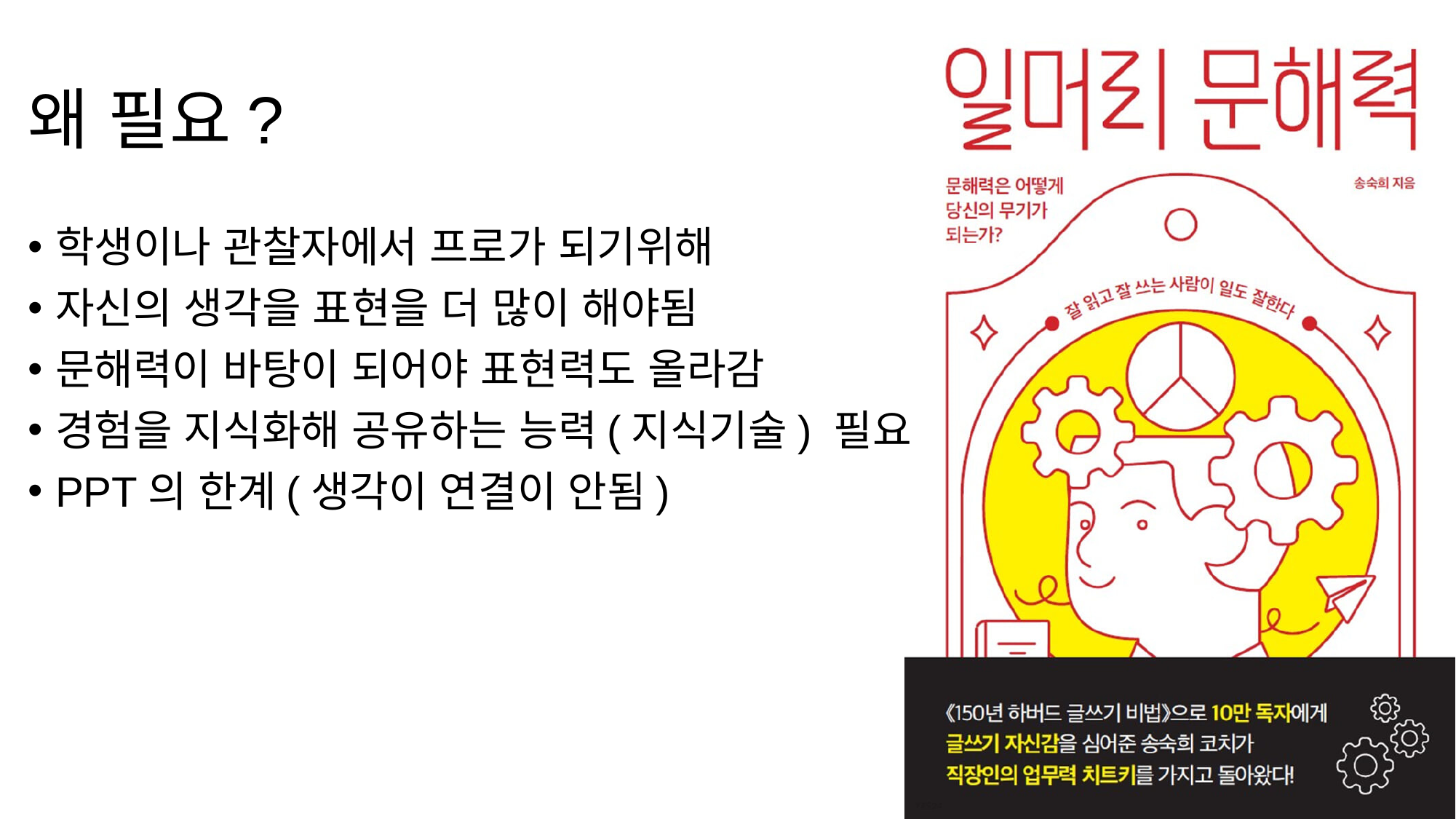

# 왜 필요?
학생이나 관찰자에서 프로가 되기위해
자신의 생각을 표현을 더 많이 해야됨
문해력이 바탕이 되어야 표현력도 올라감
경험을 지식화해 공유하는 능력(지식기술) 필요
PPT의 한계(생각이 연결이 안됨)